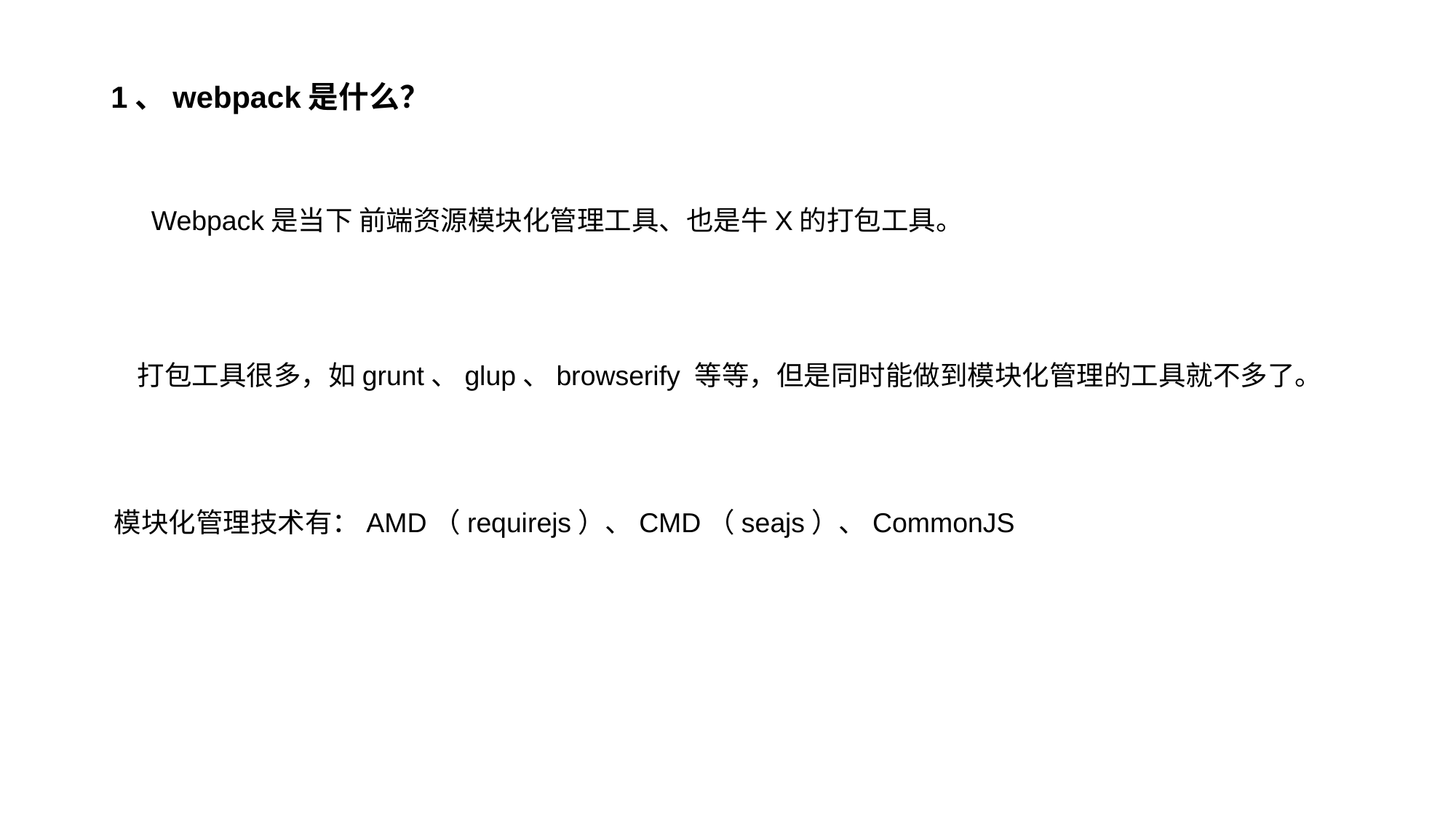

1、webpack是什么？
Webpack是当下 前端资源模块化管理工具、也是牛X的打包工具。
打包工具很多，如grunt、glup、browserify 等等，但是同时能做到模块化管理的工具就不多了。
模块化管理技术有：AMD（requirejs）、CMD（seajs）、CommonJS